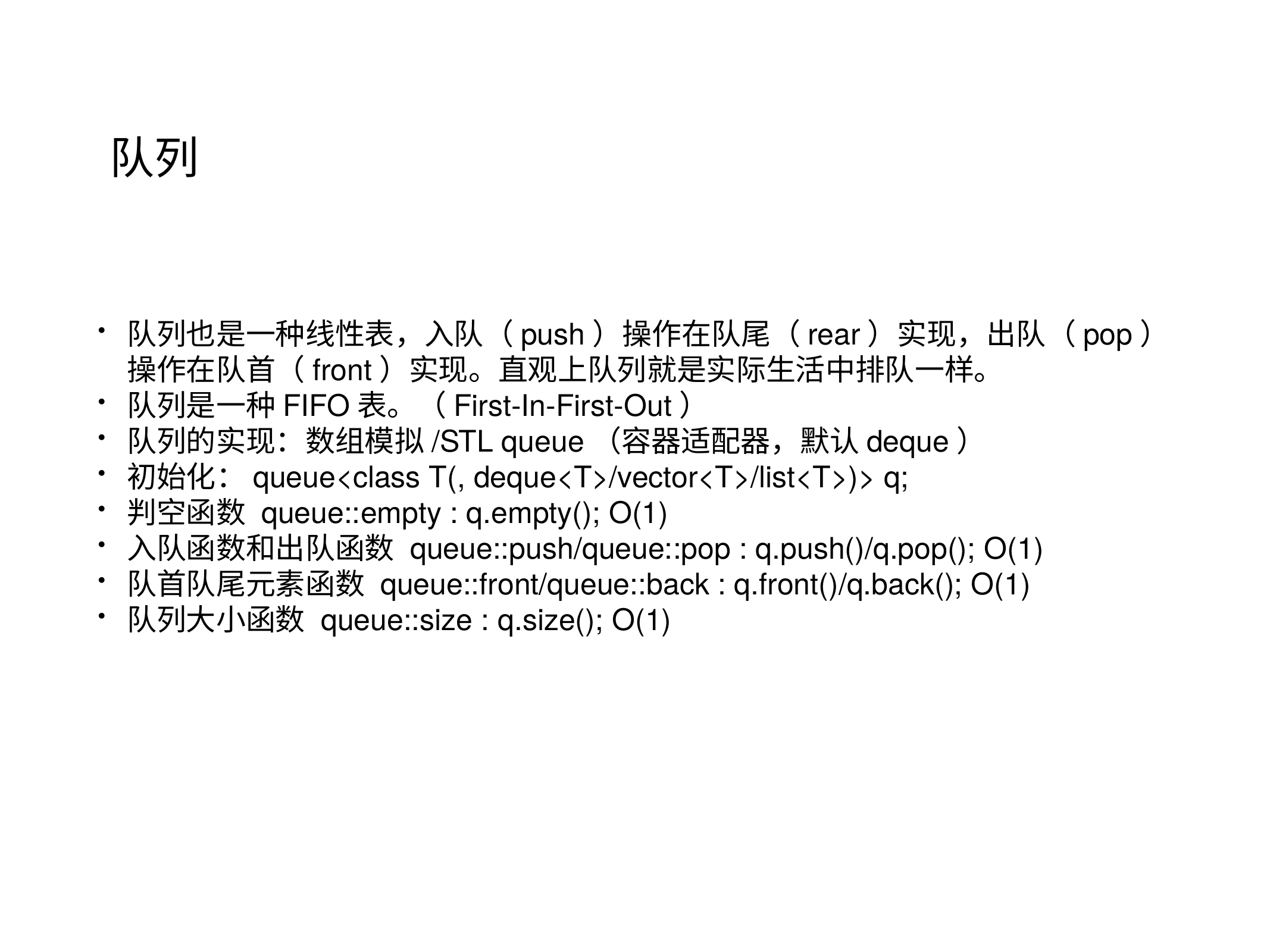

队列也是一种线性表，入队（push）操作在队尾（rear）实现，出队（pop）操作在队首（front）实现。直观上队列就是实际生活中排队一样。
队列是一种FIFO表。（First-In-First-Out）
队列的实现：数组模拟/STL queue（容器适配器，默认deque）
初始化：queue<class T(, deque<T>/vector<T>/list<T>)> q;
判空函数 queue::empty : q.empty(); O(1)
入队函数和出队函数 queue::push/queue::pop : q.push()/q.pop(); O(1)
队首队尾元素函数 queue::front/queue::back : q.front()/q.back(); O(1)
队列大小函数 queue::size : q.size(); O(1)
队列